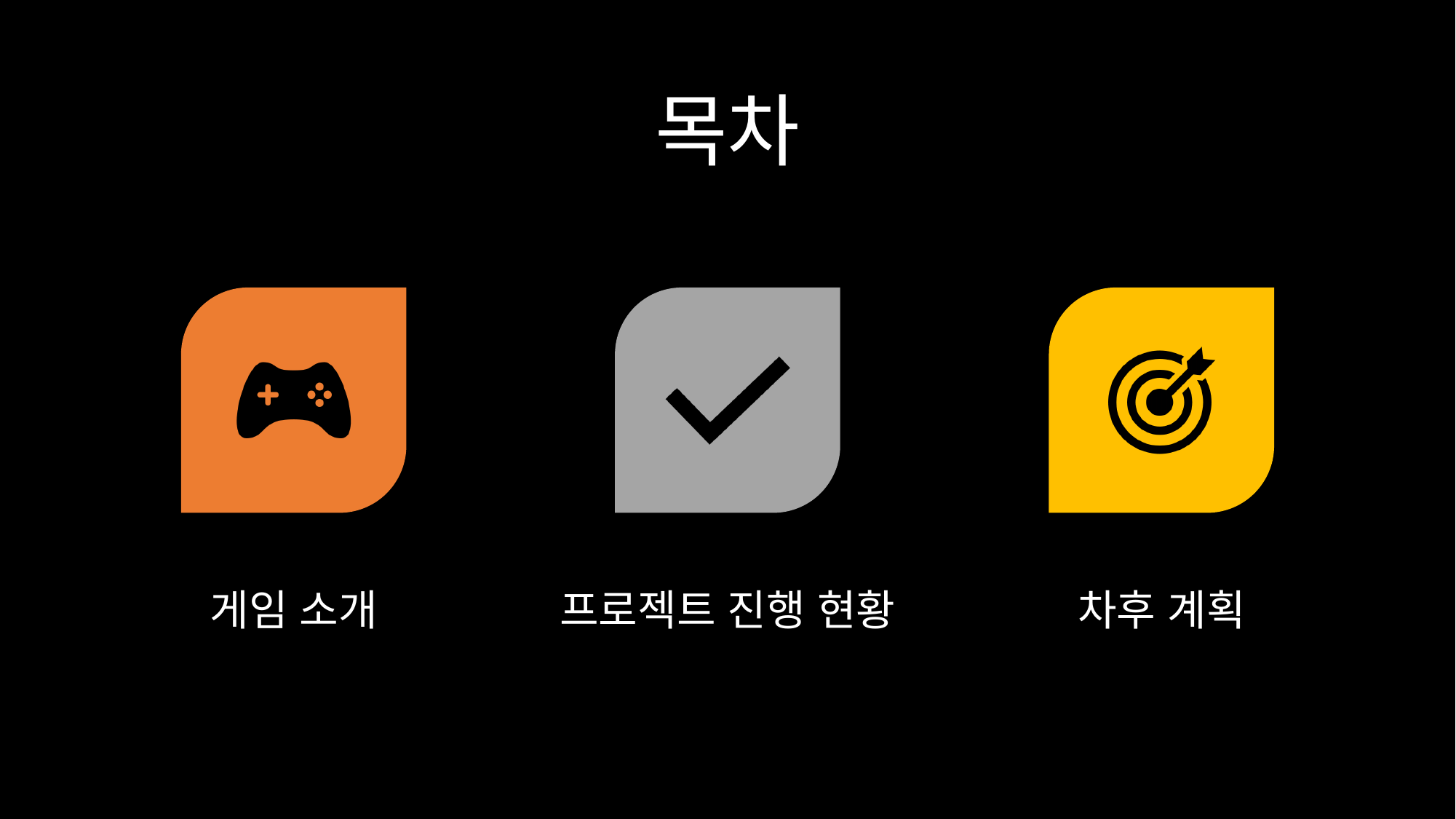

# 목차
게임 소개
프로젝트 진행 현황
차후 계획